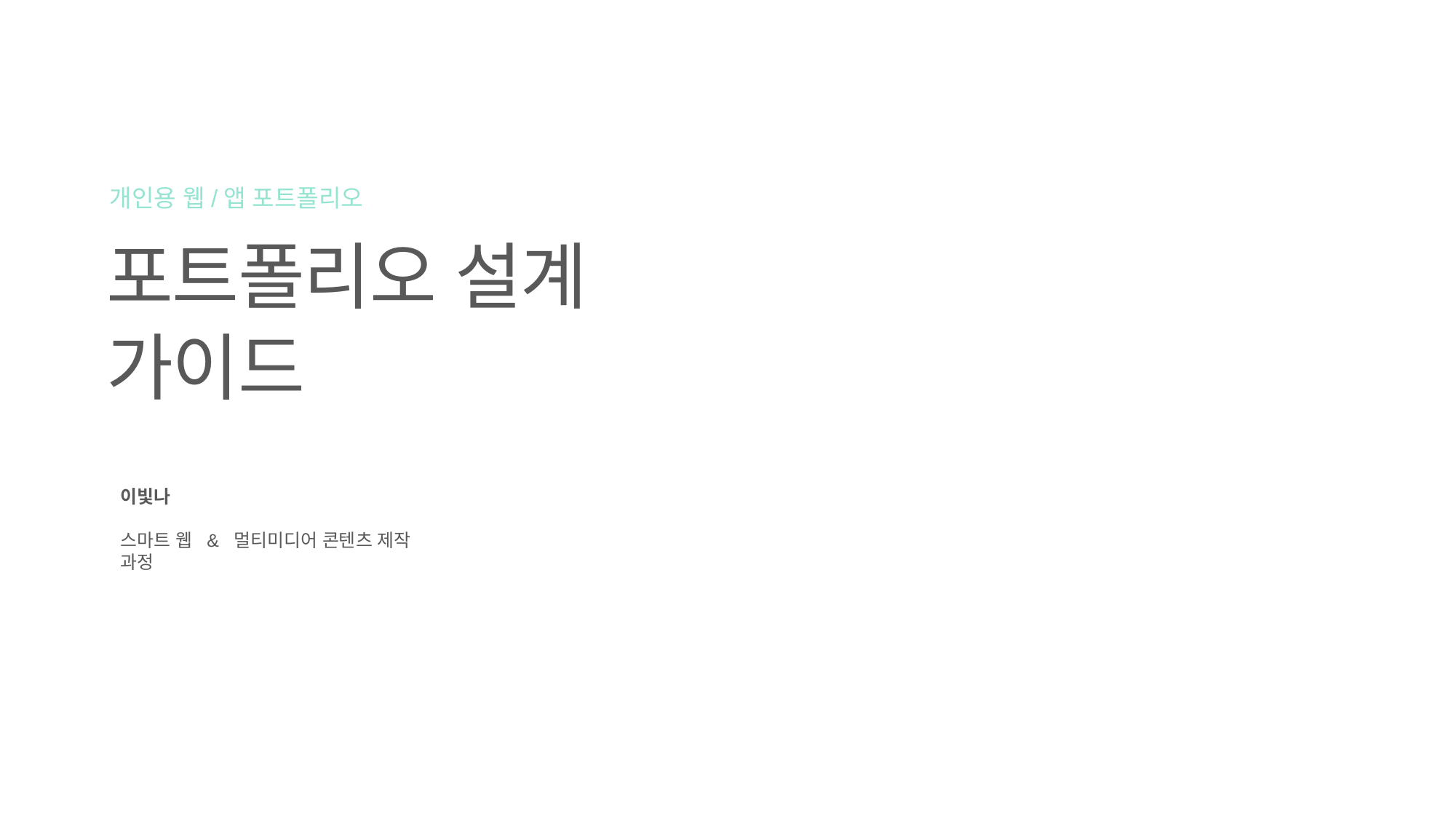

개인용 웹/앱 포트폴리오
포트폴리오 설계
가이드
이빛나

스마트 웹  &  멀티미디어 콘텐츠 제작 과정